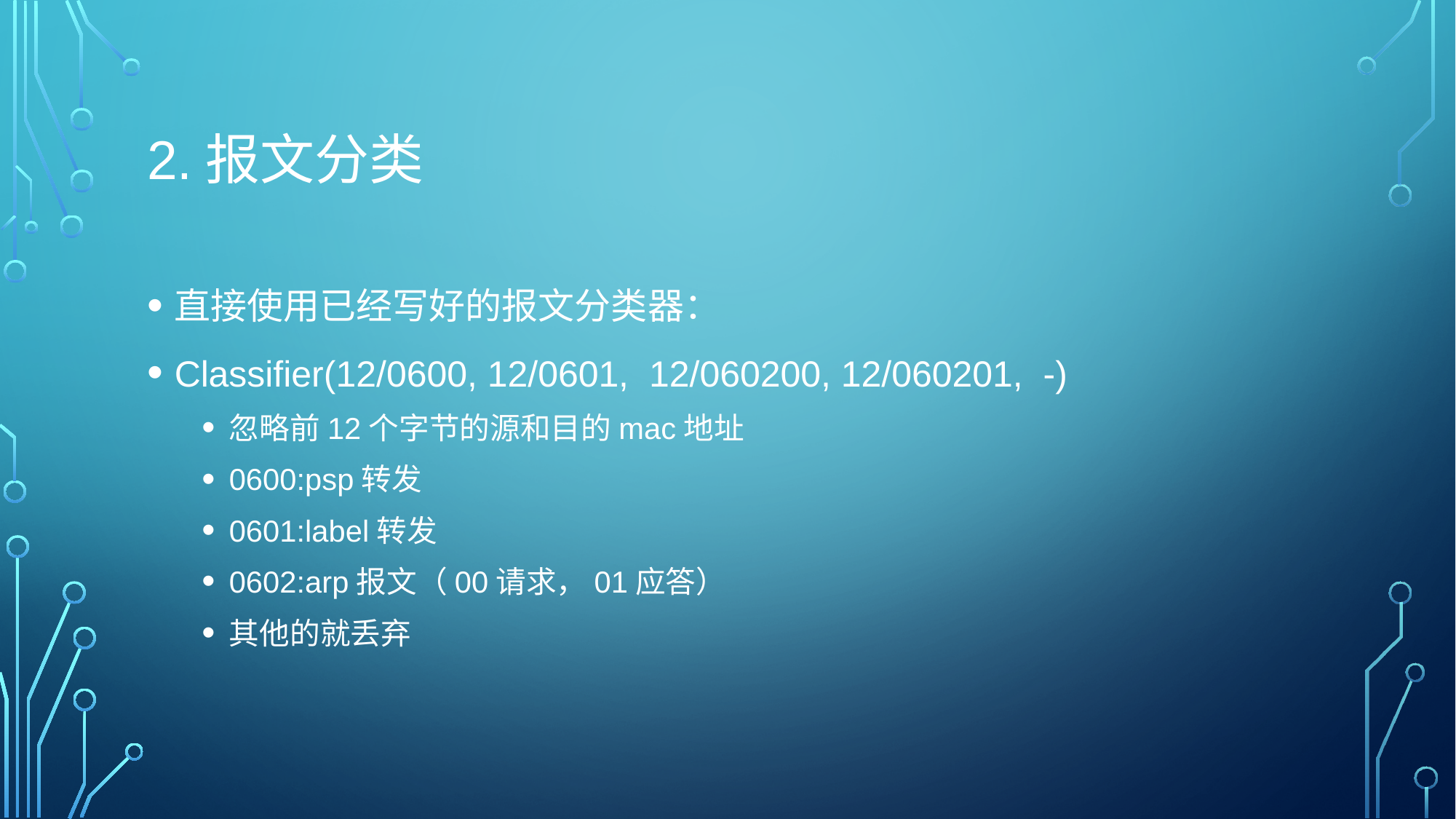

# 2.报文分类
直接使用已经写好的报文分类器：
Classifier(12/0600, 12/0601,  12/060200, 12/060201,  -)
忽略前12个字节的源和目的mac地址
0600:psp转发
0601:label转发
0602:arp报文（00请求，01应答）
其他的就丢弃